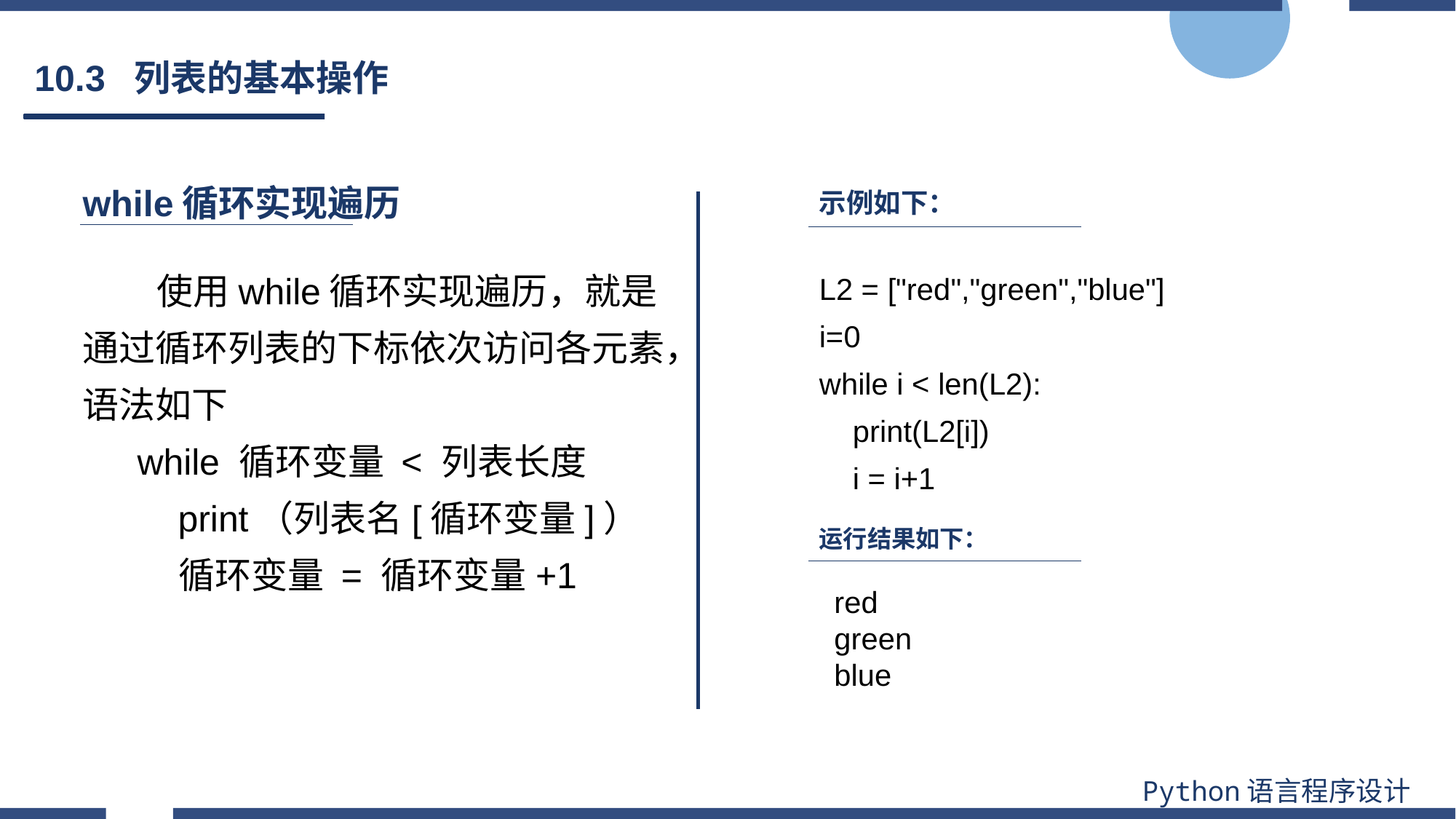

# 10.3  列表的基本操作
while循环实现遍历
示例如下：
        使用while循环实现遍历，就是通过循环列表的下标依次访问各元素，语法如下
while 循环变量 < 列表长度
    print（列表名[循环变量]）
    循环变量 = 循环变量+1
L2 = ["red","green","blue"]
i=0
while i < len(L2):
    print(L2[i])
    i = i+1

运行结果如下：
red
green
blue